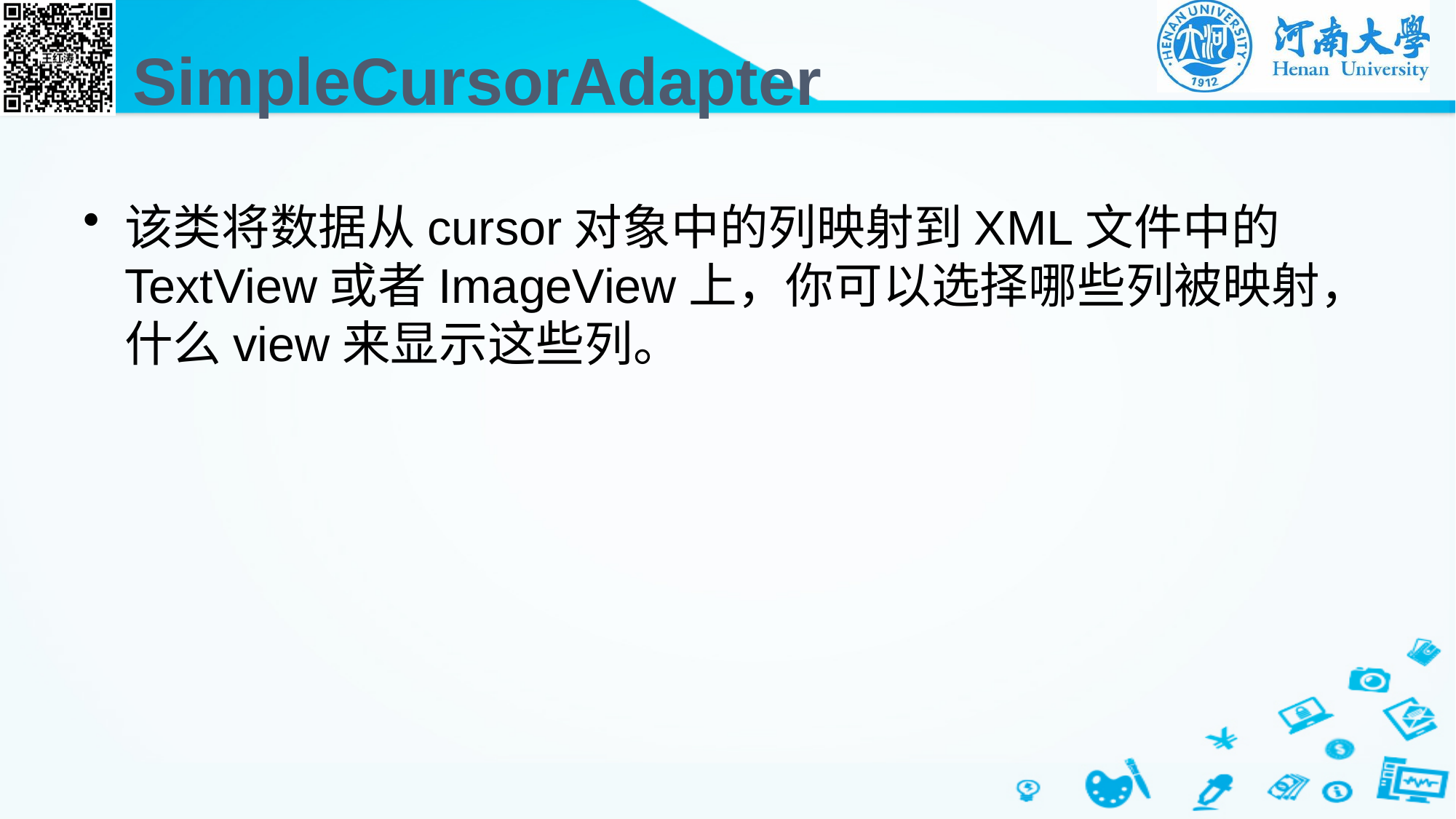

# SimpleCursorAdapter
该类将数据从cursor对象中的列映射到XML文件中的TextView或者ImageView上，你可以选择哪些列被映射，什么view来显示这些列。